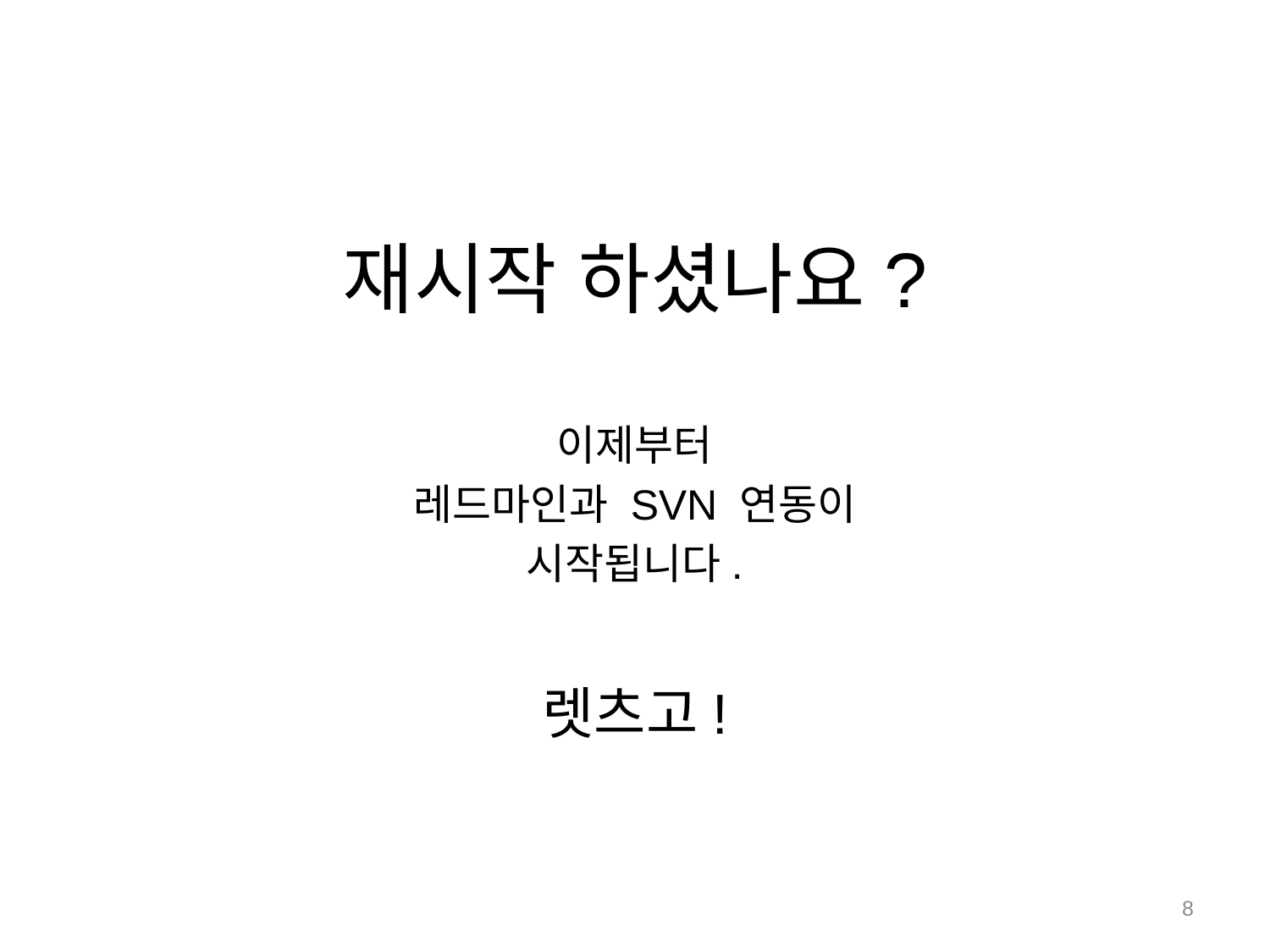

# 재시작 하셨나요?

이제부터
레드마인과 SVN 연동이
시작됩니다.

렛츠고!
8